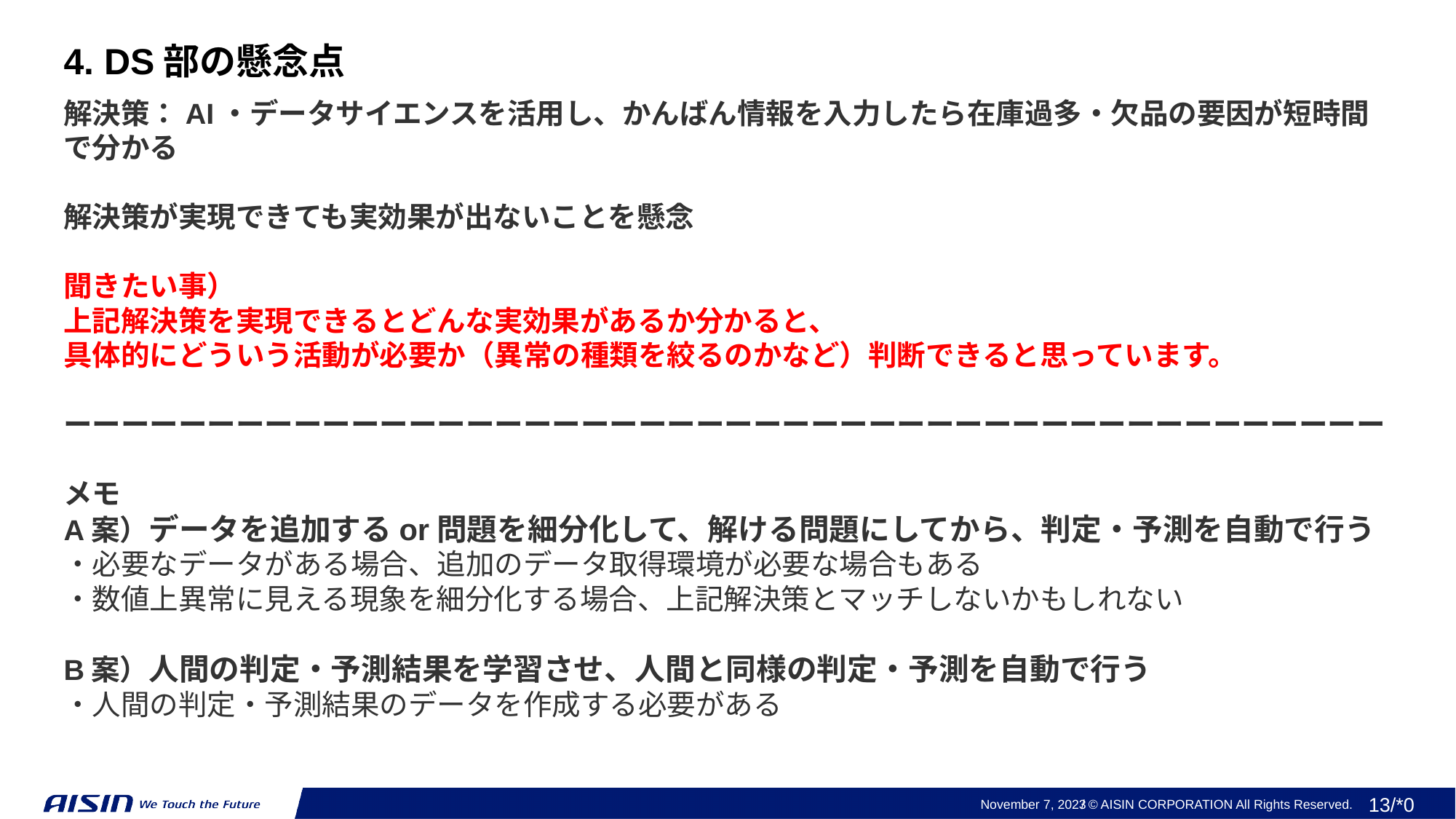

4. DS部の懸念点
解決策：AI・データサイエンスを活用し、かんばん情報を入力したら在庫過多・欠品の要因が短時間で分かる

解決策が実現できても実効果が出ないことを懸念

聞きたい事）
上記解決策を実現できるとどんな実効果があるか分かると、
具体的にどういう活動が必要か（異常の種類を絞るのかなど）判断できると思っています。

ーーーーーーーーーーーーーーーーーーーーーーーーーーーーーーーーーーーーーーーーーーーーーー

メモ
A案）データを追加するor問題を細分化して、解ける問題にしてから、判定・予測を自動で行う
・必要なデータがある場合、追加のデータ取得環境が必要な場合もある
・数値上異常に見える現象を細分化する場合、上記解決策とマッチしないかもしれない

B案）人間の判定・予測結果を学習させ、人間と同様の判定・予測を自動で行う
・人間の判定・予測結果のデータを作成する必要がある

November 7, 2023